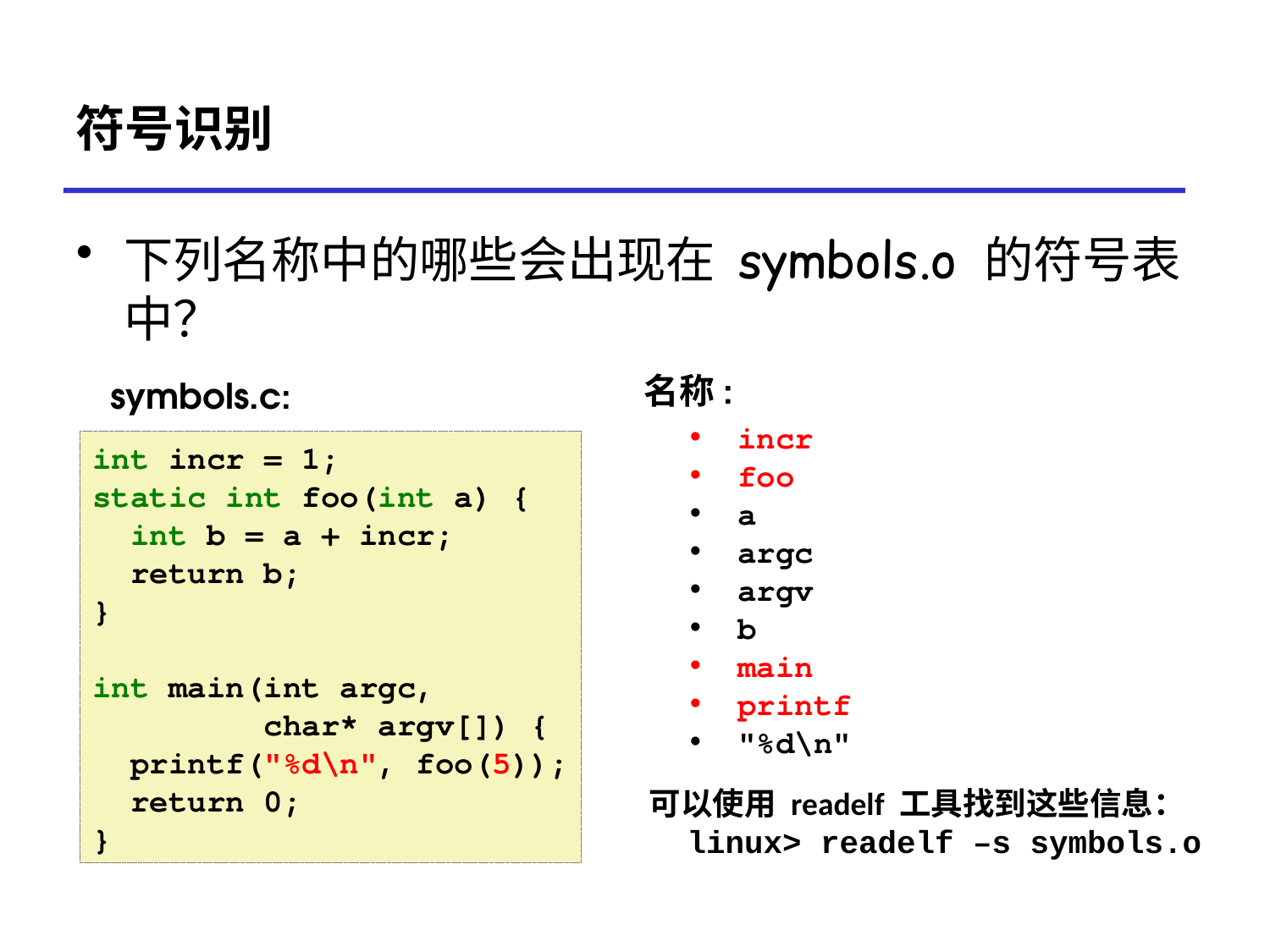

# 符号识别
下列名称中的哪些会出现在 symbols.o 的符号表中？
名称:
symbols.c:
incr
foo
a
argc
argv
b
main
printf
Others?
incr
foo
a
argc
argv
b
main
printf
"%d\n"
int incr = 1;
static int foo(int a) {
  int b = a + incr;
  return b;
}

int main(int argc,
         char* argv[]) {
  printf("%d\n", foo(5));
  return 0;
}
可以使用 readelf 工具找到这些信息：
  linux> readelf –s symbols.o